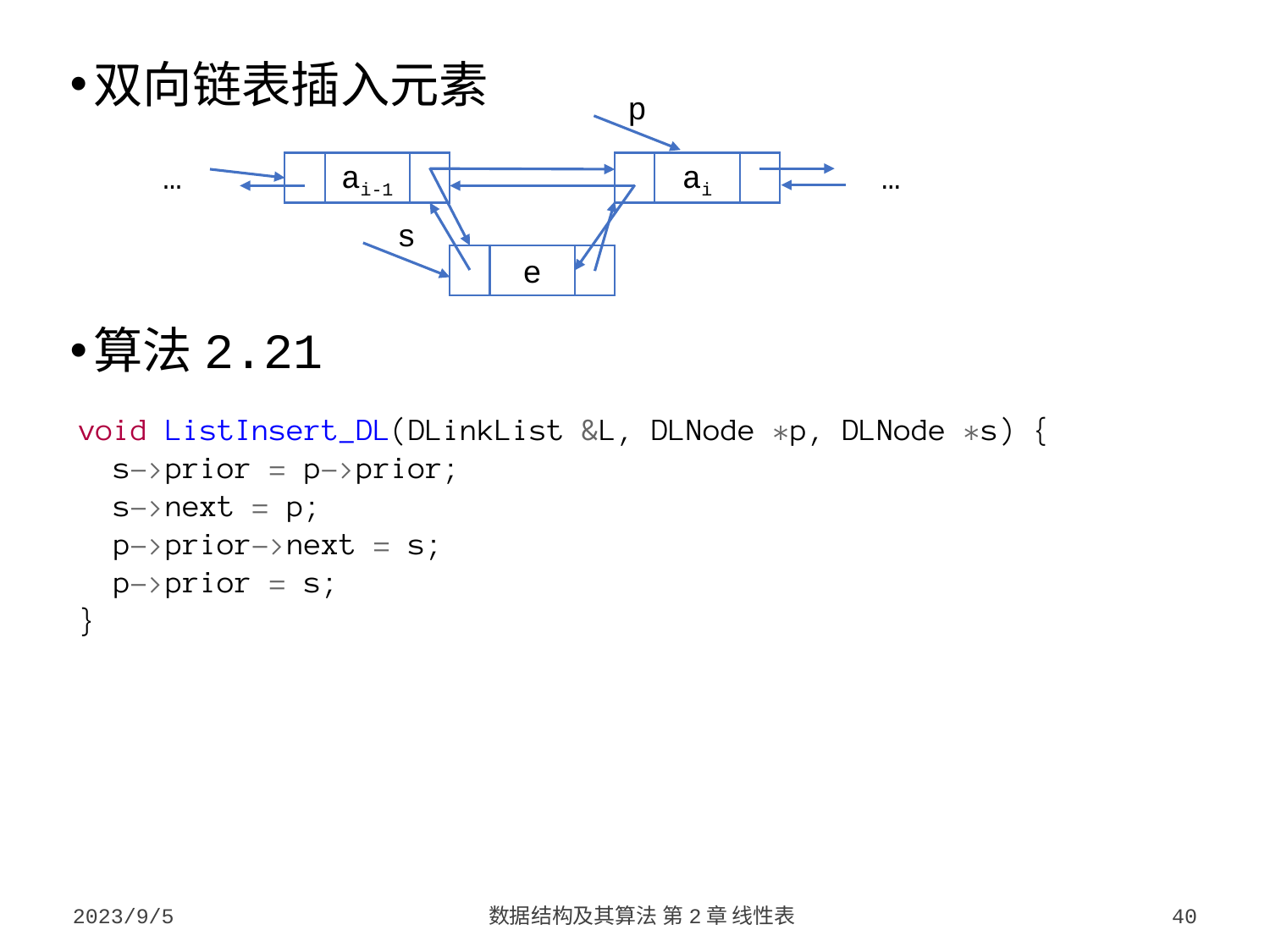

双向链表插入元素

算法2.21
p
…
…

ai-1

ai

s

e

void ListInsert_DL(DLinkList &L, DLNode *p, DLNode *s) {
  s->prior = p->prior;
  s->next = p;
  p->prior->next = s;
  p->prior = s;
}
2023/9/5
数据结构及其算法 第2章 线性表
40